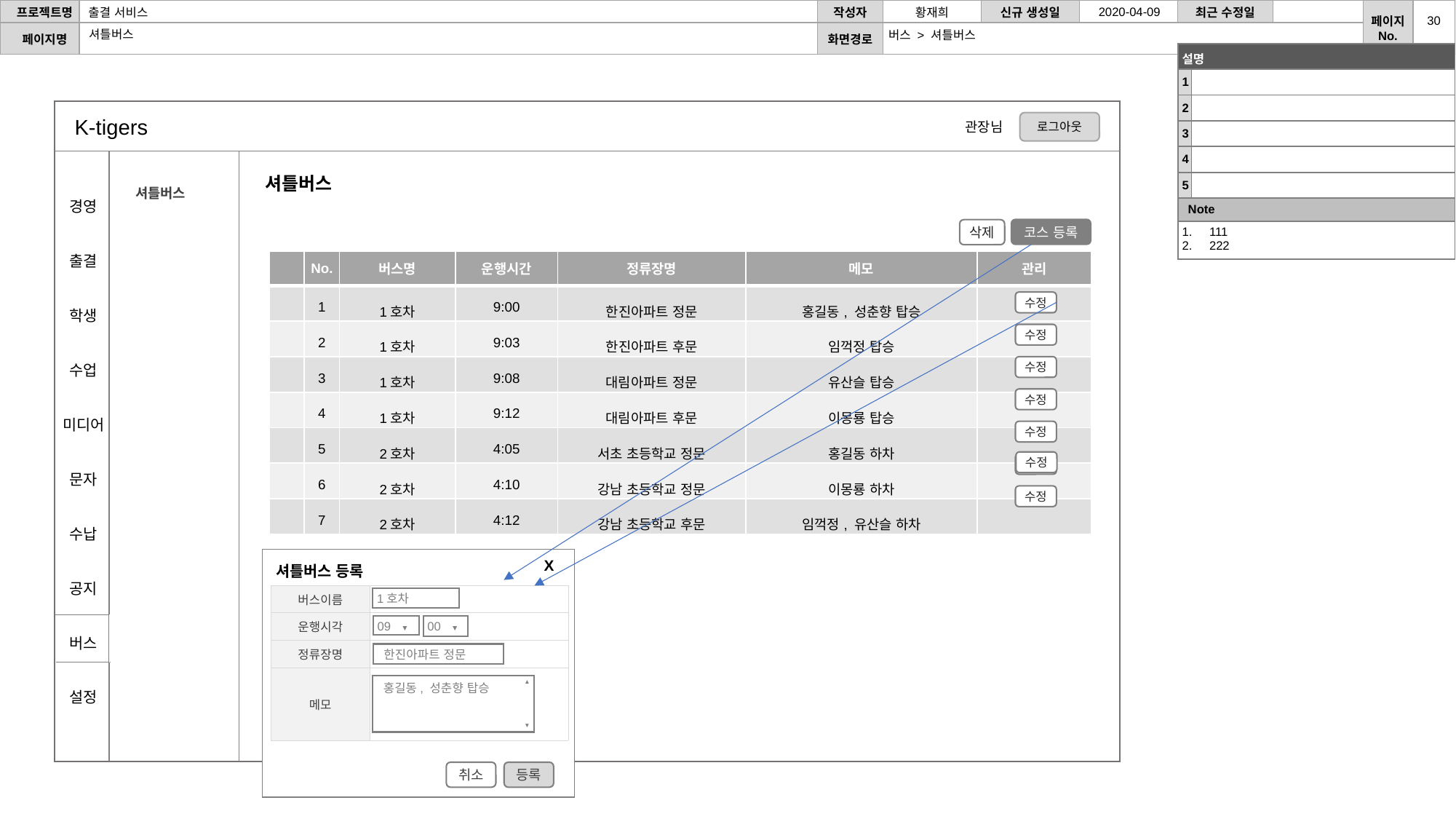

2020-04-09
30
셔틀버스
버스 > 셔틀버스
| 설명 |  |
| --- | --- |
| 1 |  |
| 2 |  |
| 3 |  |
| 4 |  |
| 5 |  |
| Note |  |
| 111 222 |  |

K-tigers
로그아웃
관장님
셔틀버스
셔틀버스

경영

출결

학생

수업

미디어

문자

수납

공지

버스

설정

코스 등록
삭제
|  | No. | 버스명 | 운행시간 | 정류장명 | 메모 | 관리 |
| --- | --- | --- | --- | --- | --- | --- |
|  | 1 | 1호차 | 9:00 | 한진아파트 정문 | 홍길동, 성춘향 탑승 |  |
|  | 2 | 1호차 | 9:03 | 한진아파트 후문 | 임꺽정 탑승 |  |
|  | 3 | 1호차 | 9:08 | 대림아파트 정문 | 유산슬 탑승 |  |
|  | 4 | 1호차 | 9:12 | 대림아파트 후문 | 이몽룡 탑승 |  |
|  | 5 | 2호차 | 4:05 | 서초 초등학교 정문 | 홍길동 하차 |  |
|  | 6 | 2호차 | 4:10 | 강남 초등학교 정문 | 이몽룡 하차 |  |
|  | 7 | 2호차 | 4:12 | 강남 초등학교 후문 | 임꺽정, 유산슬 하차 |  |
수정
수정
수정
수정
수정
수정
수정
수정

X
셔틀버스 등록
| 버스이름 |  |
| --- | --- |
| 운행시각 |  |
| 정류장명 |  |
| 메모 |  |
1호차
09   ▼
00   ▼
한진아파트 정문
▲

▼
홍길동, 성춘향 탑승
취소
등록